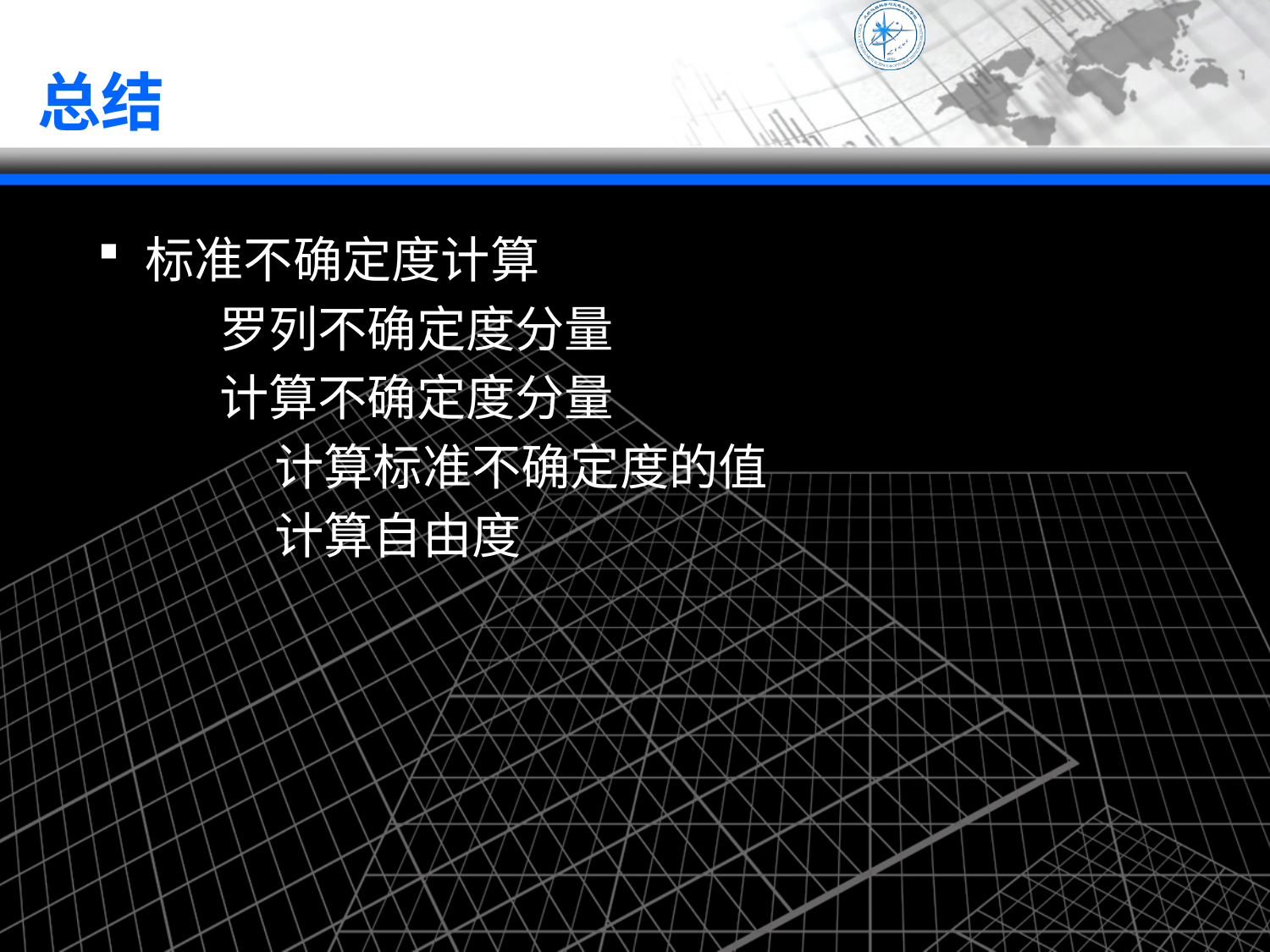

# 总结
标准不确定度计算
          罗列不确定度分量
          计算不确定度分量
               计算标准不确定度的值
               计算自由度